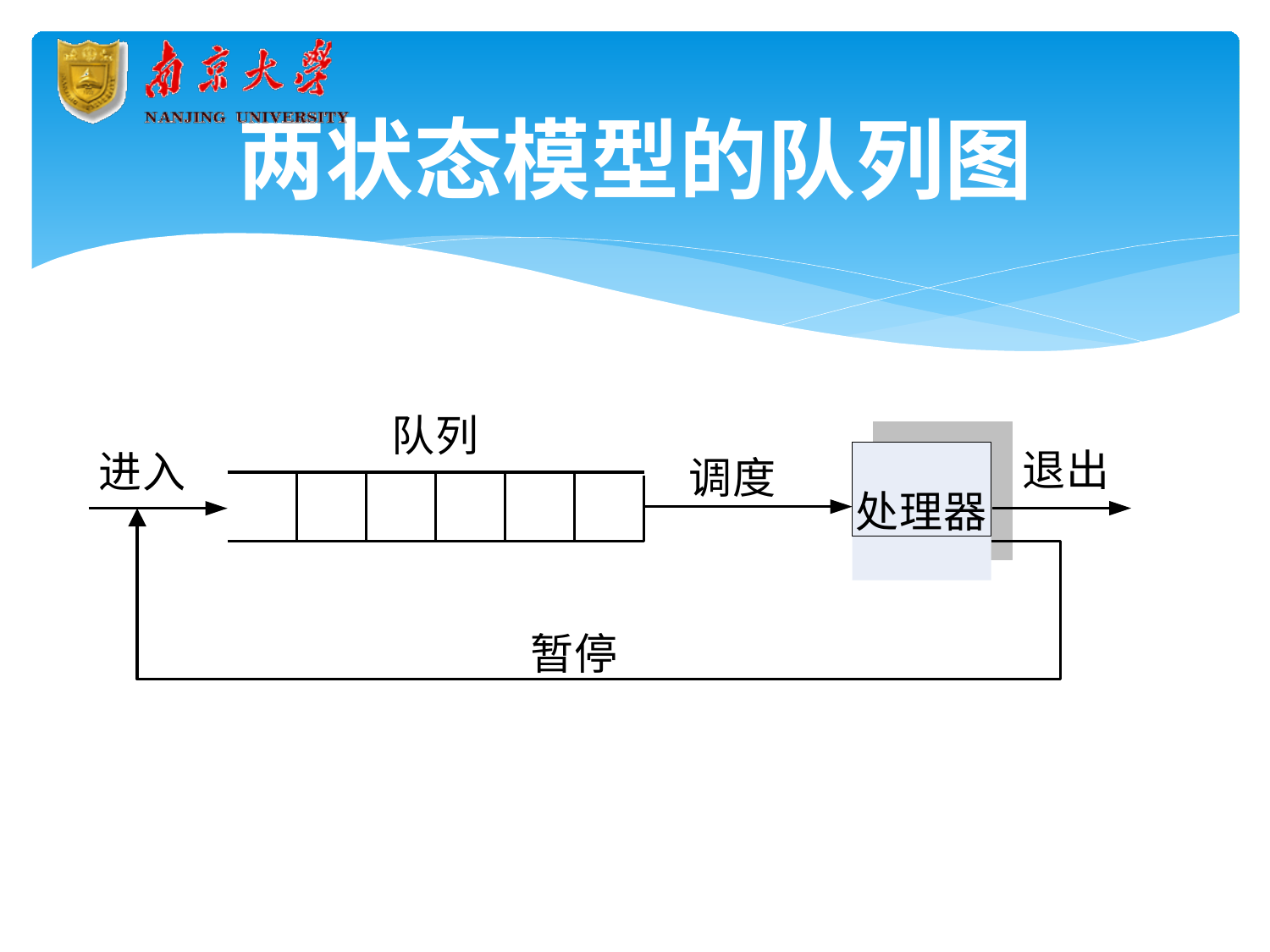

# 两状态模型的队列图
队列

退出

处理器
进入
调度

暂停